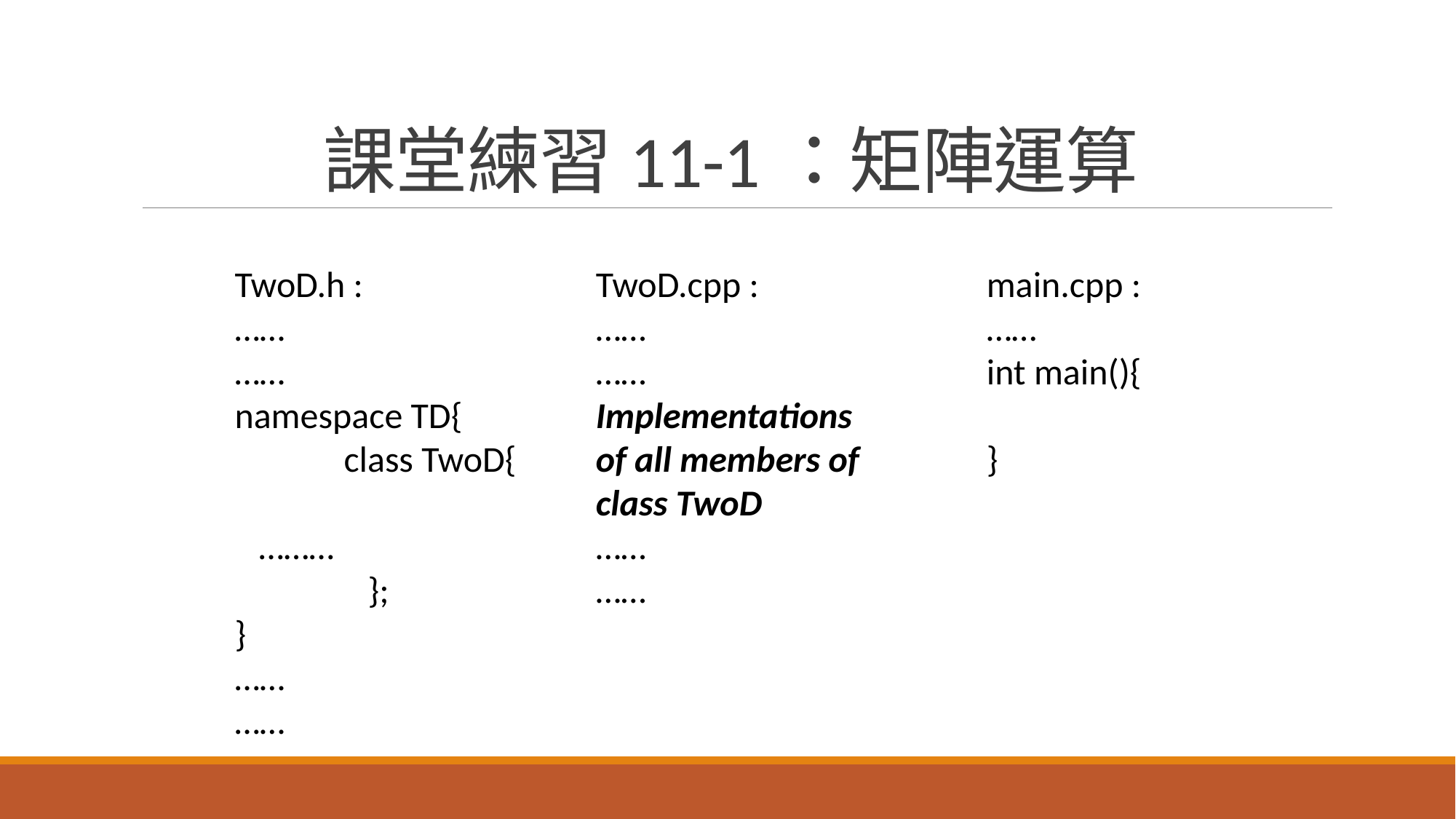

# 課堂練習11-1：矩陣運算
TwoD.h :
……
……
namespace TD{
	class TwoD{
		………
	};
}
……
……
TwoD.cpp :
……
……
Implementations of all members of class TwoD
……
……
main.cpp :
……
int main(){

}